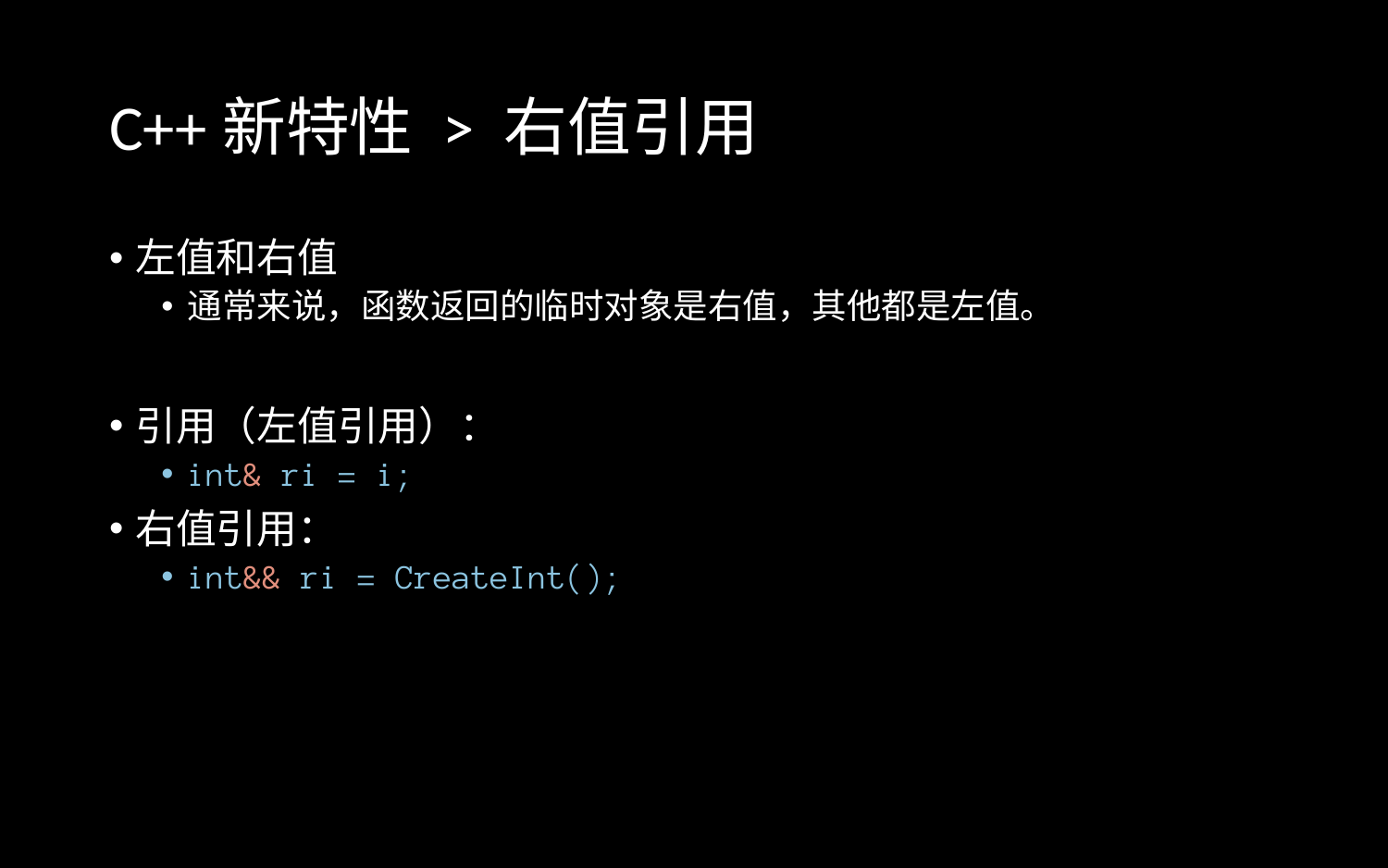

# C++新特性 > 右值引用
左值和右值
通常来说，函数返回的临时对象是右值，其他都是左值。

引用（左值引用）：
int& ri = i;
右值引用：
int&& ri = CreateInt();